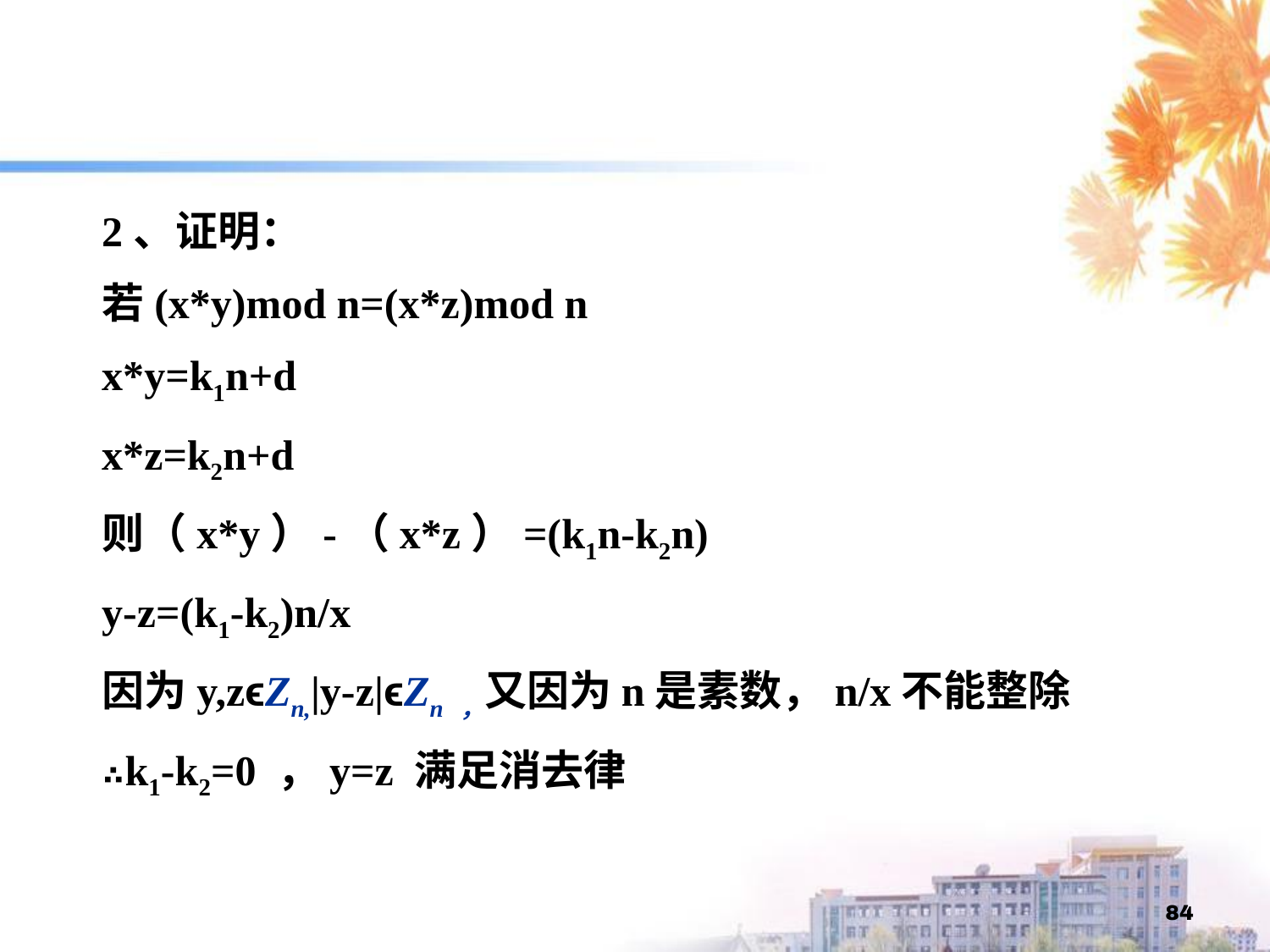

2、证明：
若(x*y)mod n=(x*z)mod n
x*y=k1n+d
x*z=k2n+d
则（x*y）-（x*z）=(k1n-k2n)
y-z=(k1-k2)n/x
因为y,zϵZn,|y-z|ϵZn ，又因为n是素数，n/x不能整除
∴k1-k2=0 ，y=z 满足消去律
84